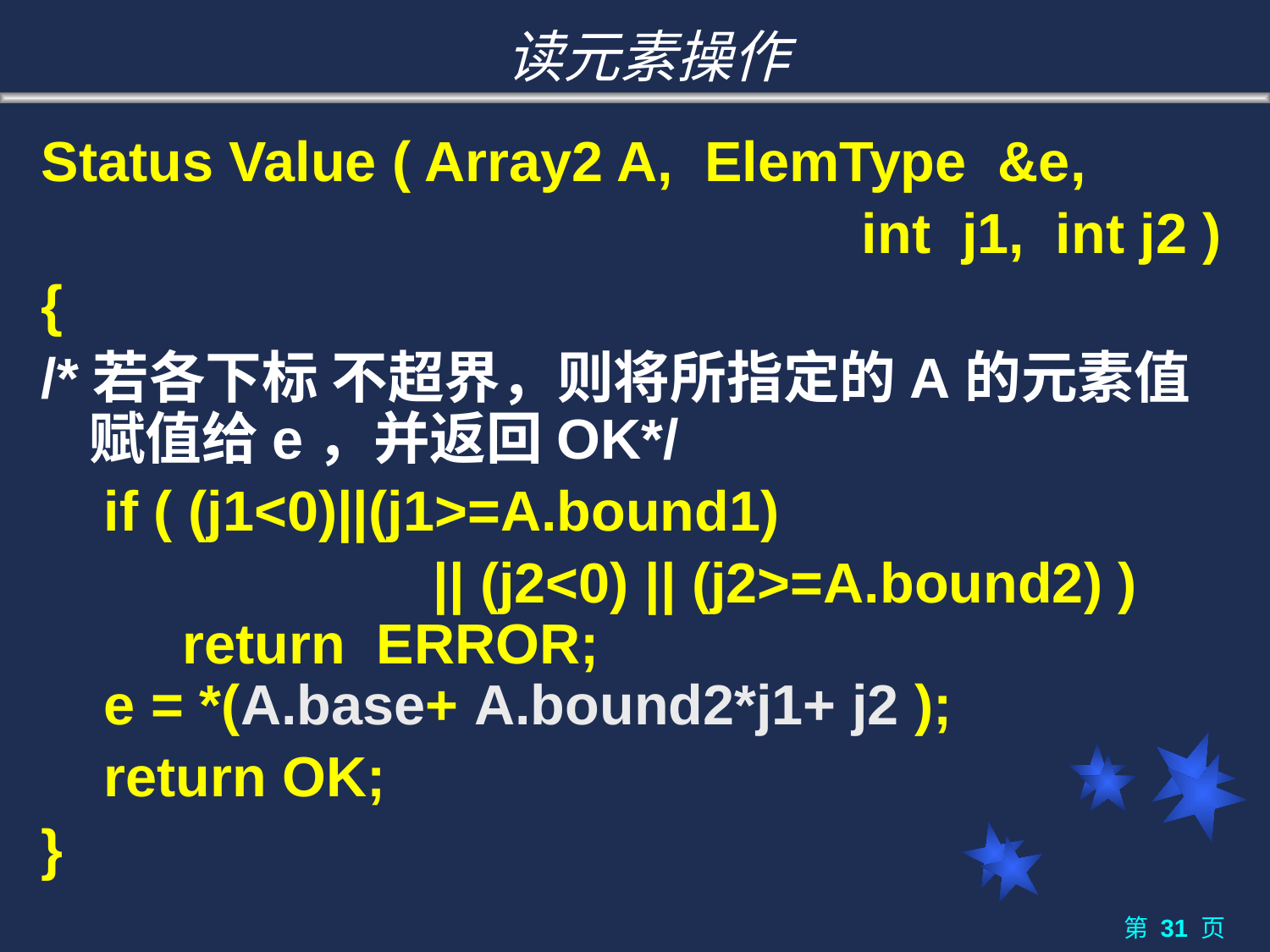

# 读元素操作
Status Value ( Array2 A,  ElemType  &e,
int  j1,  int j2 )
{
/*若各下标 不超界，则将所指定的A的元素值赋值给e，并返回OK*/
    if ( (j1<0)||(j1>=A.bound1)
                         || (j2<0) || (j2>=A.bound2) )
         return  ERROR;
    e = *(A.base+ A.bound2*j1+ j2 );
    return OK;
}
第 31 页